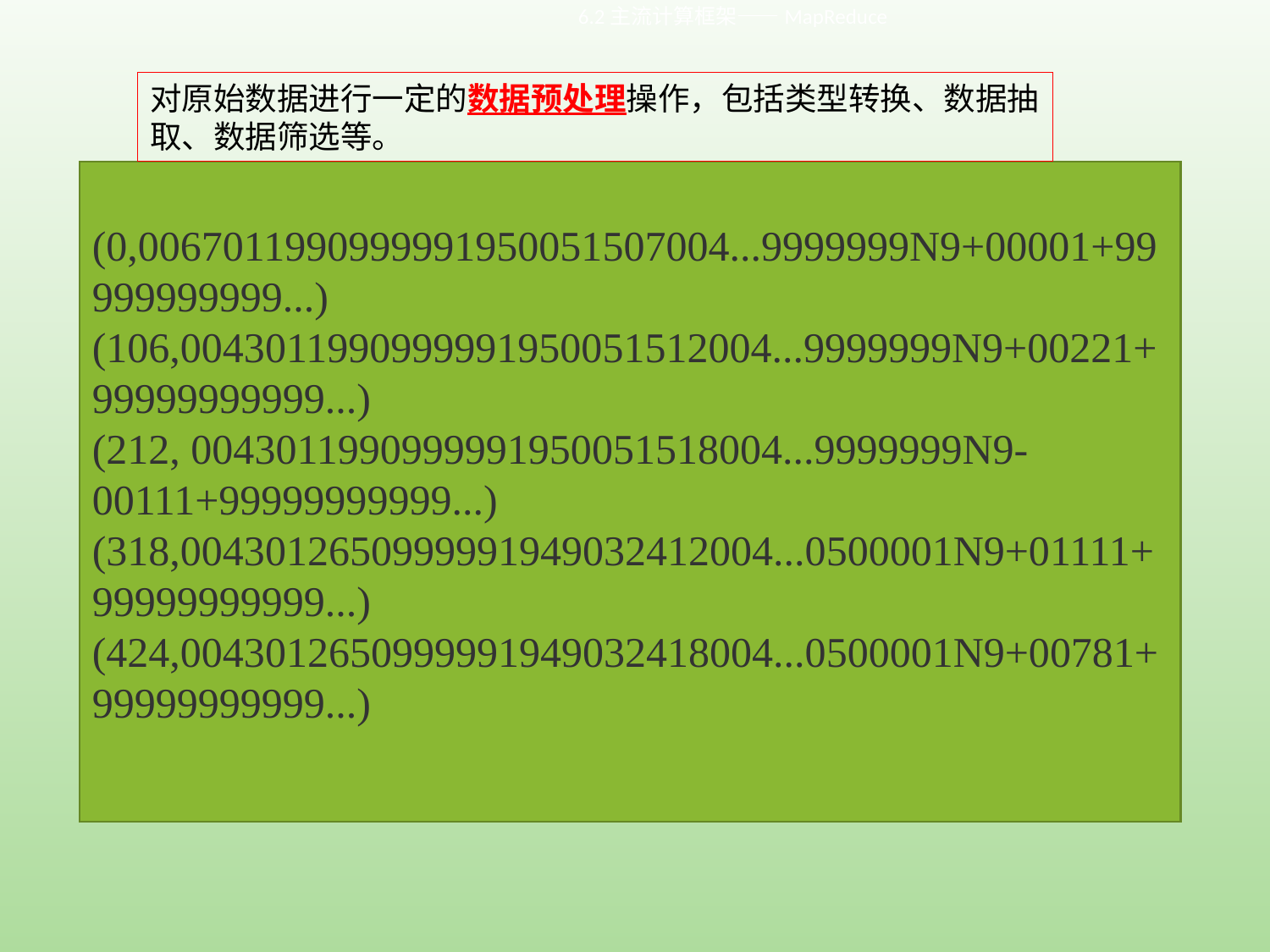

6.2主流计算框架——MapReduce
对原始数据进行一定的数据预处理操作，包括类型转换、数据抽取、数据筛选等。

(0,0067011990999991950051507004...9999999N9+00001+99999999999...)
(106,0043011990999991950051512004...9999999N9+00221+99999999999...)
(212, 0043011990999991950051518004...9999999N9-00111+99999999999...)
(318,0043012650999991949032412004...0500001N9+01111+99999999999...)
(424,0043012650999991949032418004...0500001N9+00781+99999999999...)